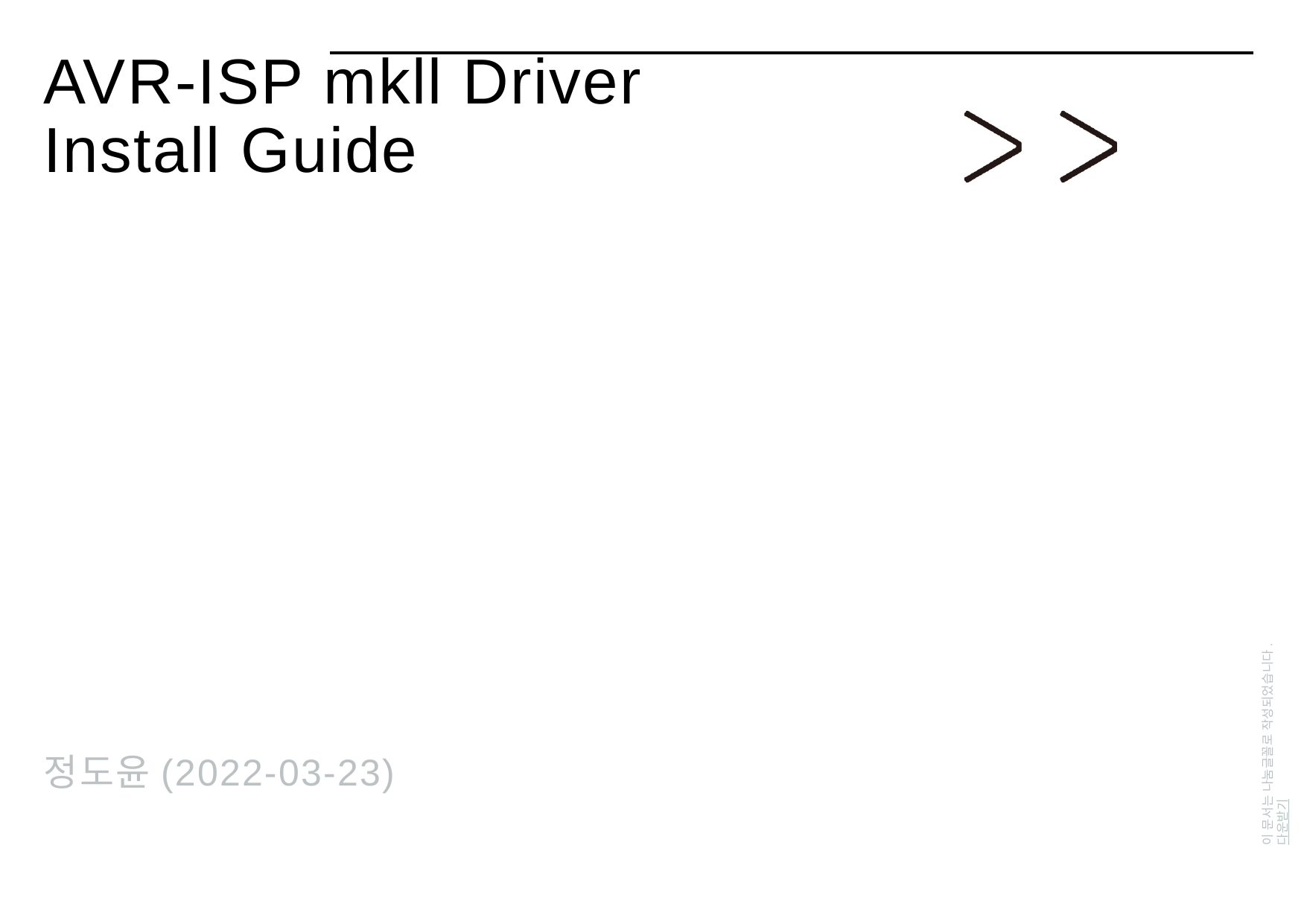

# AVR-ISP mkll Driver Install Guide
이 문서는 나눔글꼴로 작성되었습니다. 다운받기
정도윤(2022-03-23)